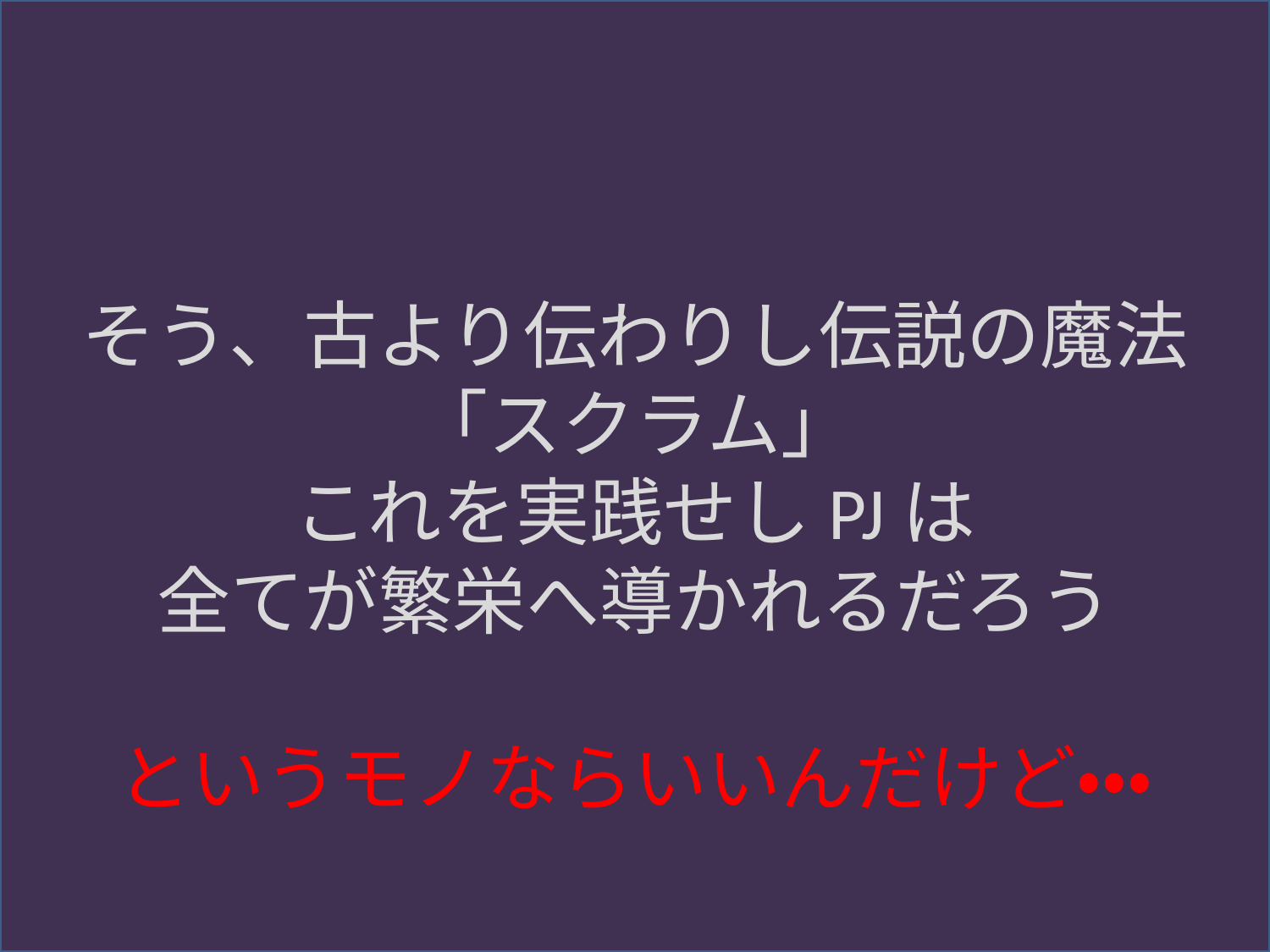

そう、古より伝わりし伝説の魔法
「スクラム」
これを実践せしPJは
全てが繁栄へ導かれるだろう
というモノならいいんだけど・・・